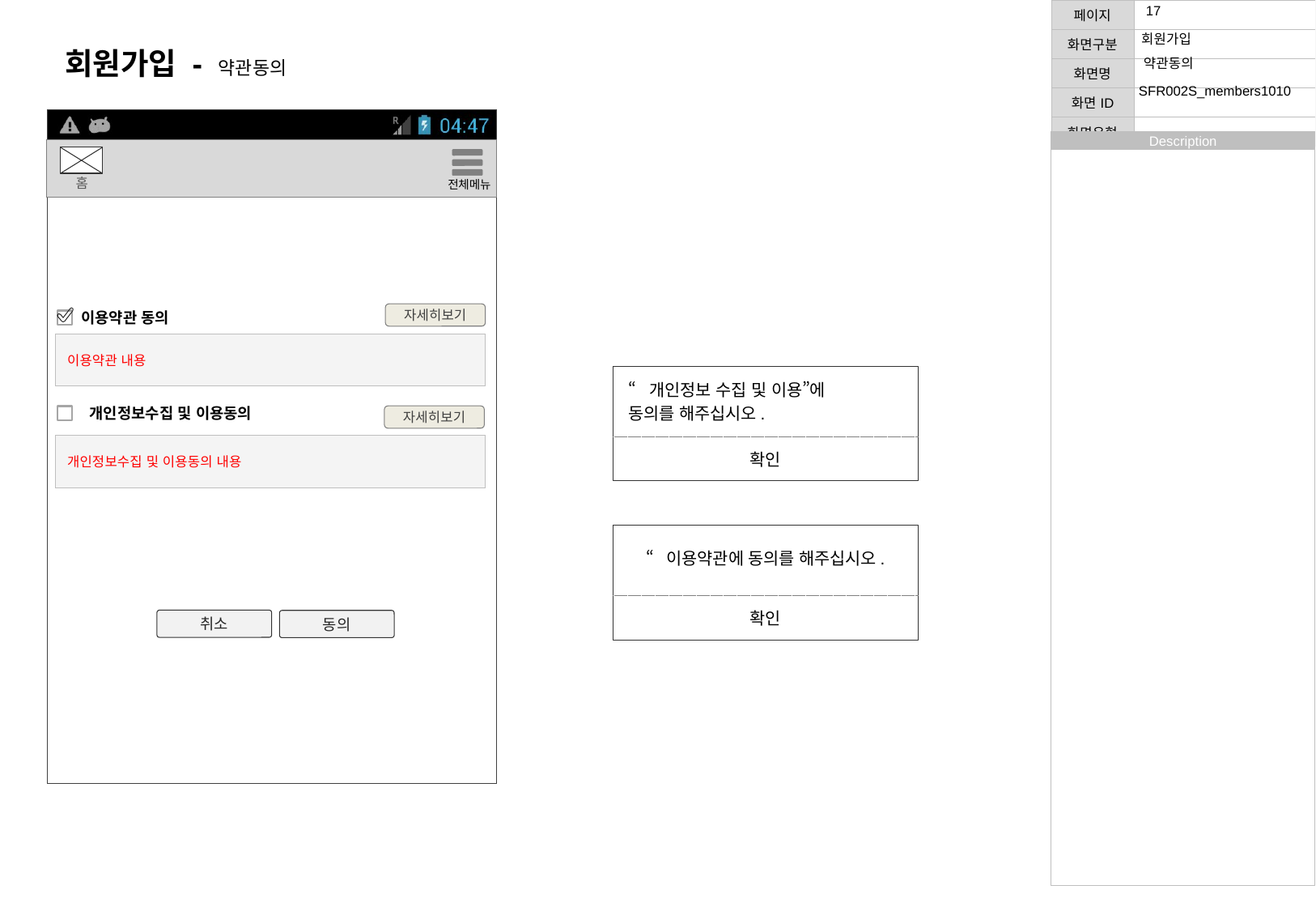

회원가입
회원가입 - 약관동의
약관동의
SFR002S_members1010
이용약관 동의
자세히보기

이용약관 내용

“개인정보 수집 및 이용”에
동의를 해주십시오.
확인
개인정보수집 및 이용동의
자세히보기

개인정보수집 및 이용동의 내용

“이용약관에 동의를 해주십시오.
확인
취소
동의